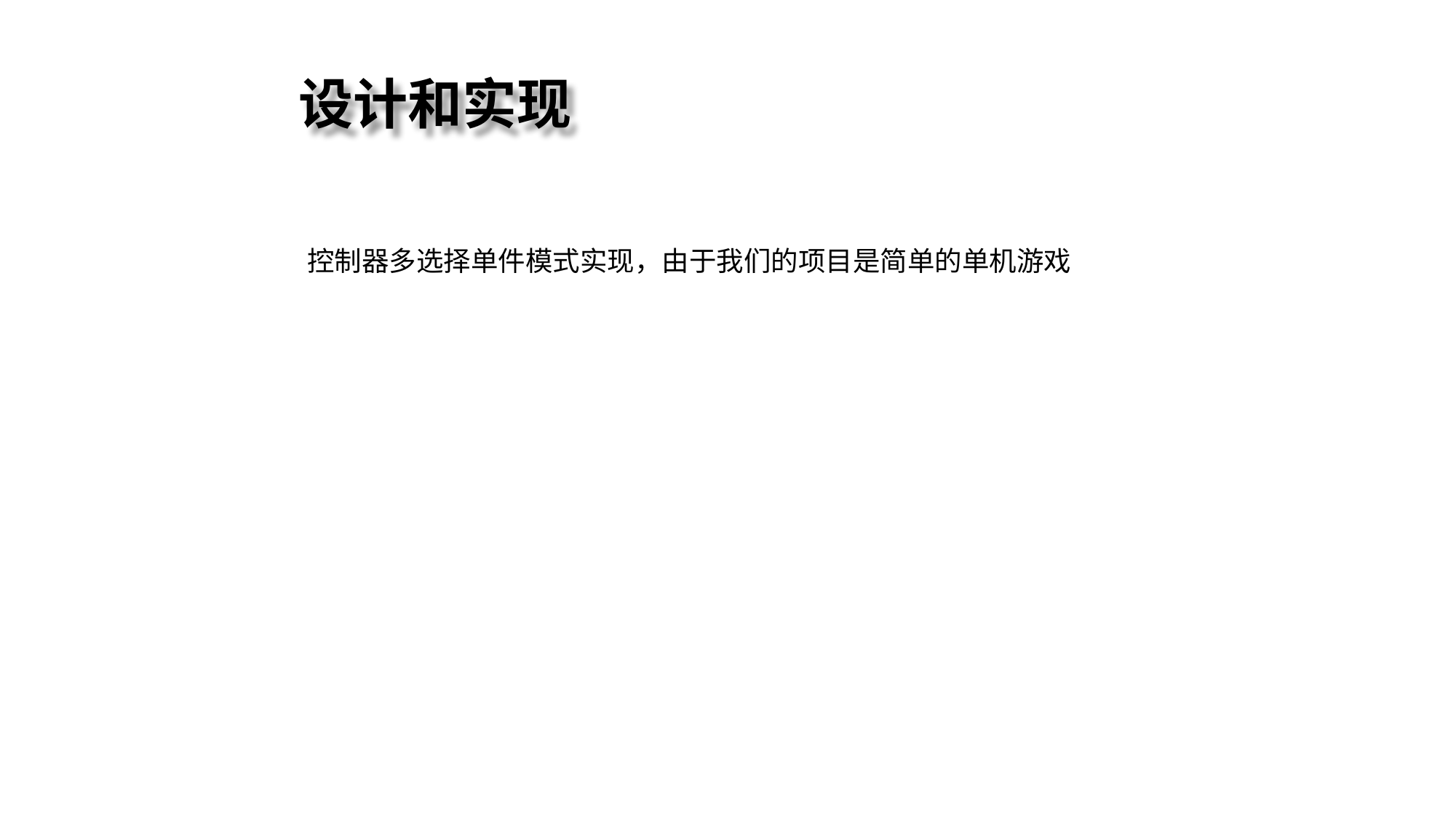

设计和实现

控制器多选择单件模式实现，由于我们的项目是简单的单机游戏